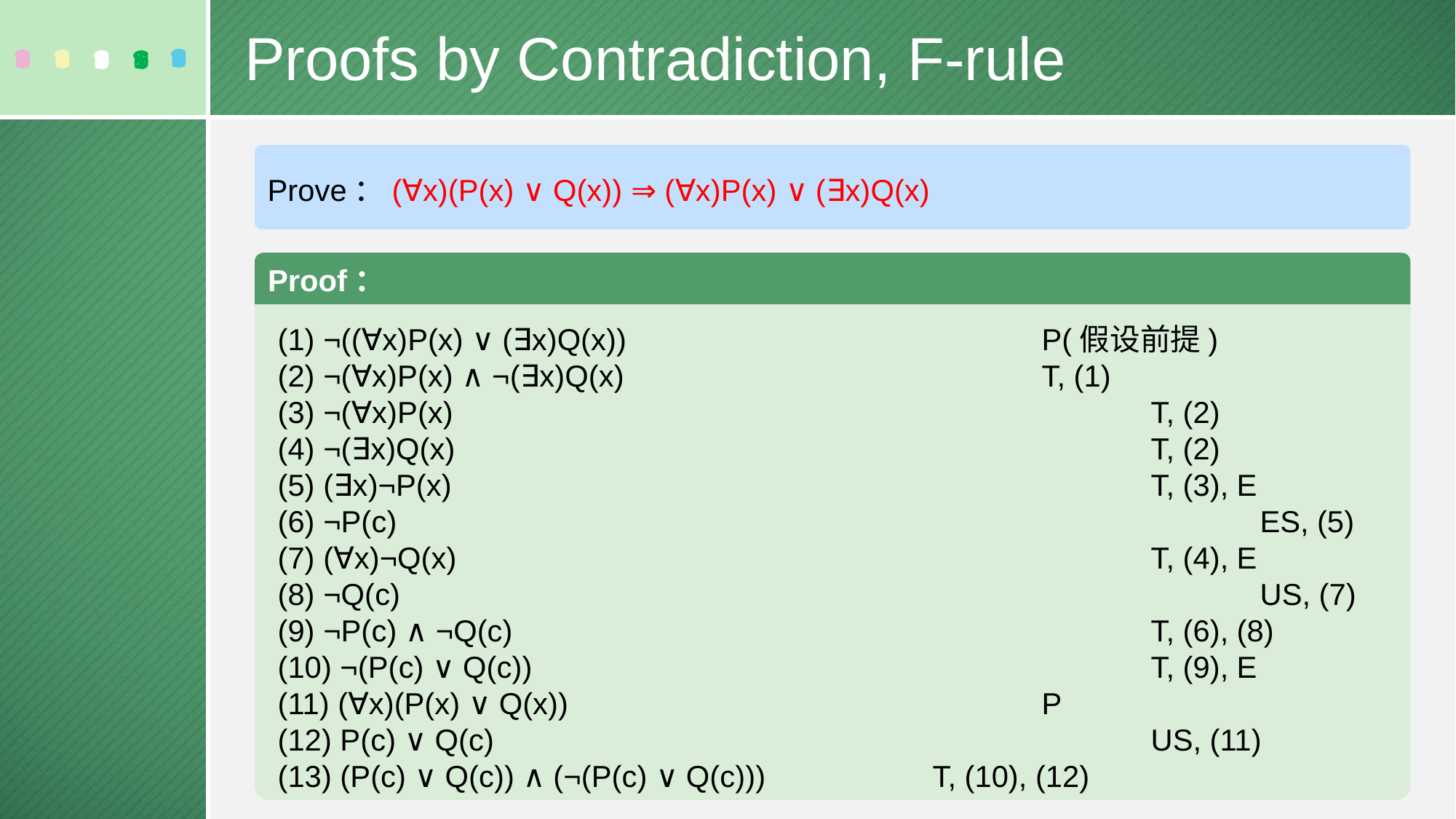

Proofs by Contradiction, F-rule

Prove：(∀x)(P(x) ∨ Q(x)) ⇒ (∀x)P(x) ∨ (∃x)Q(x)
Proof：

(1) ¬((∀x)P(x) ∨ (∃x)Q(x)) 			 	P(假设前提)
(2) ¬(∀x)P(x) ∧ ¬(∃x)Q(x) 			 	T, (1)
(3) ¬(∀x)P(x) 							T, (2)
(4) ¬(∃x)Q(x) 							T, (2)
(5) (∃x)¬P(x) 							T, (3), E
(6) ¬P(c) 								ES, (5)
(7) (∀x)¬Q(x)							T, (4), E
(8) ¬Q(c)								US, (7)
(9) ¬P(c) ∧ ¬Q(c) 					 	T, (6), (8)
(10) ¬(P(c) ∨ Q(c)) 						T, (9), E
(11) (∀x)(P(x) ∨ Q(x)) 					P
(12) P(c) ∨ Q(c)							US, (11)
(13) (P(c) ∨ Q(c)) ∧ (¬(P(c) ∨ Q(c)))		T, (10), (12)